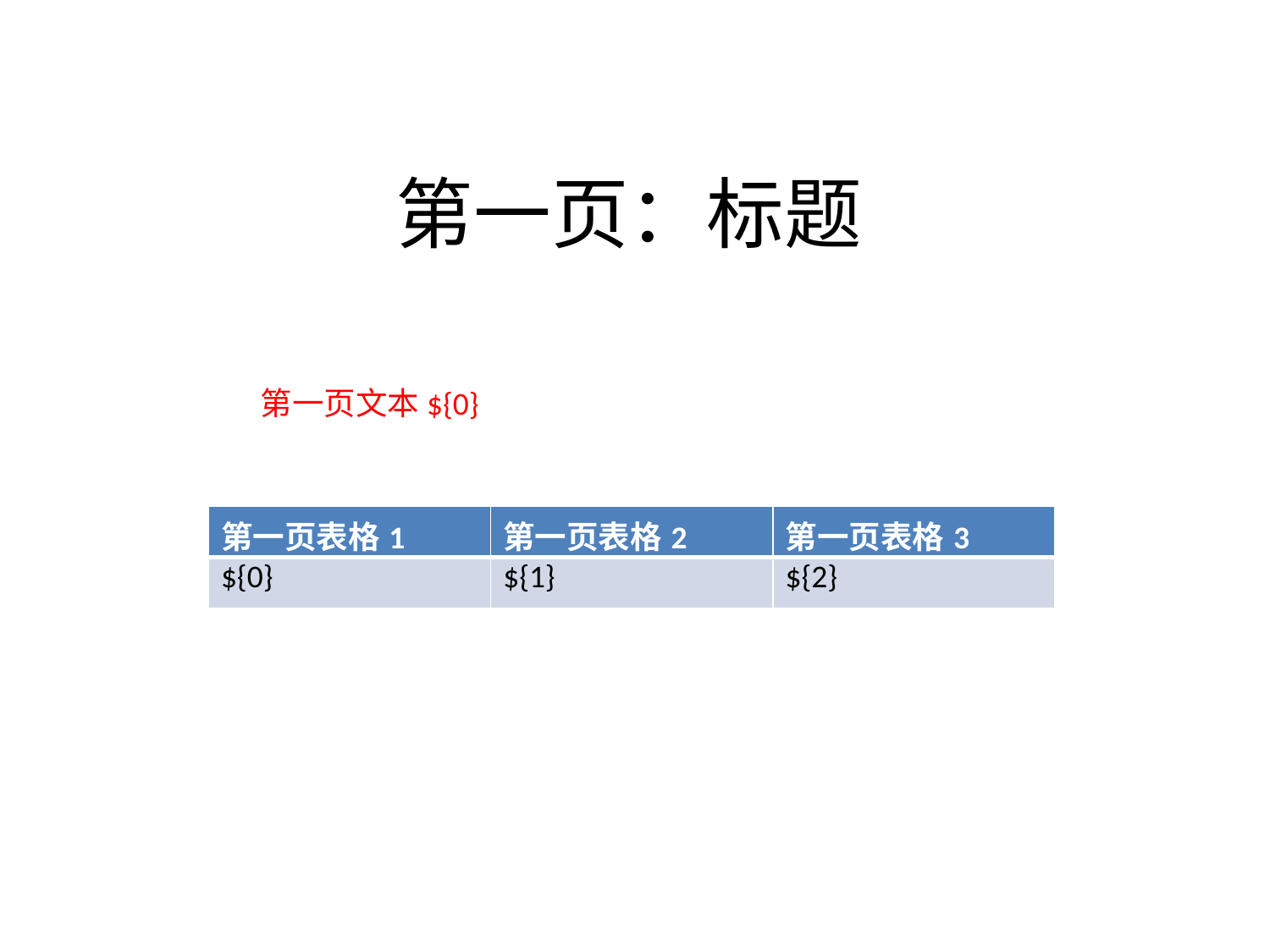

# 第一页：标题
第一页文本${0}
| 第一页表格1 | 第一页表格2 | 第一页表格3 |
| --- | --- | --- |
| ${0} | ${1} | ${2} |